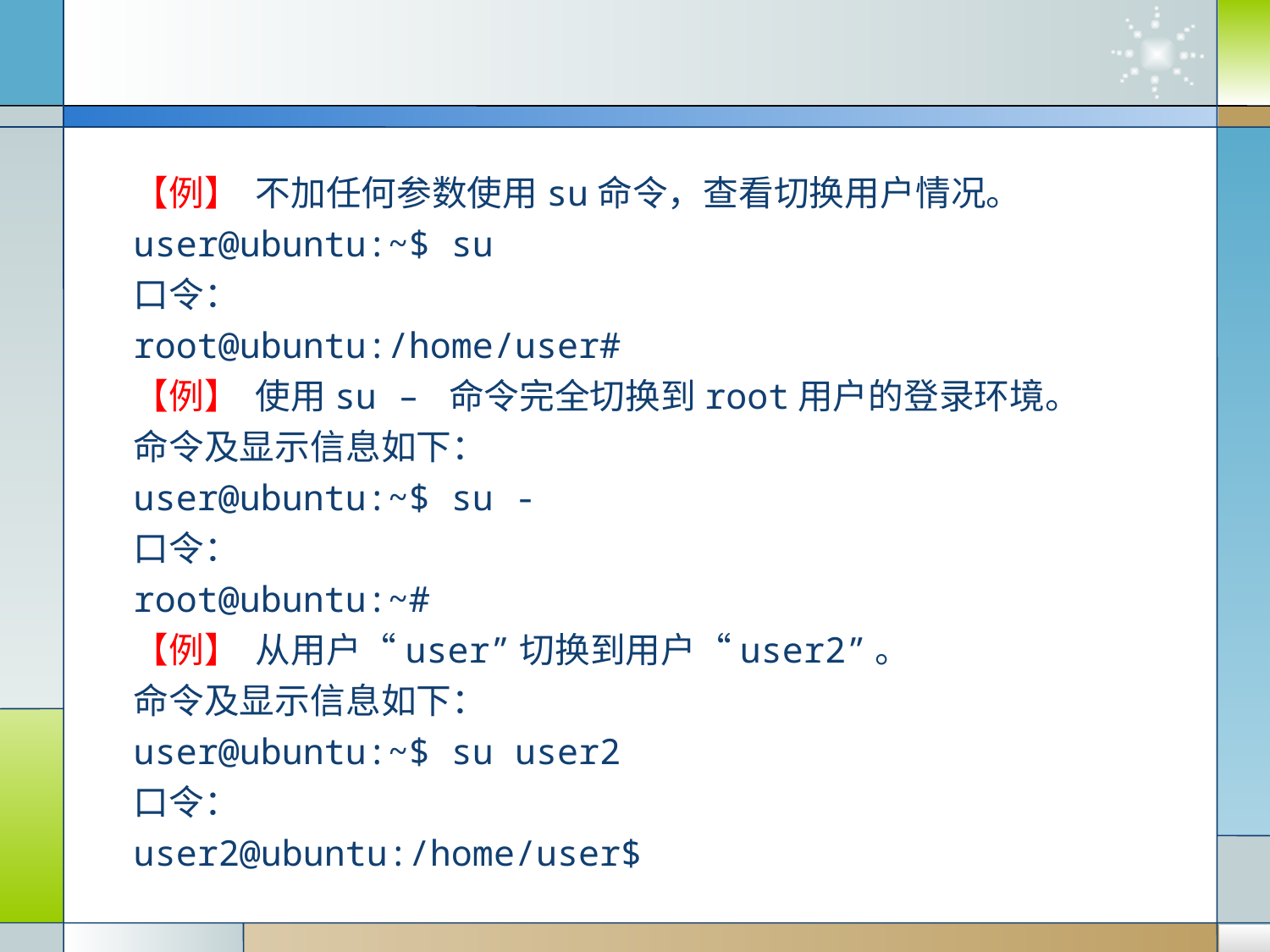

【例】  不加任何参数使用su命令，查看切换用户情况。
user@ubuntu:~$ su
口令：
root@ubuntu:/home/user#
【例】  使用su – 命令完全切换到root用户的登录环境。
命令及显示信息如下：
user@ubuntu:~$ su -
口令：
root@ubuntu:~#
【例】  从用户“user”切换到用户“user2”。
命令及显示信息如下：
user@ubuntu:~$ su user2
口令：
user2@ubuntu:/home/user$